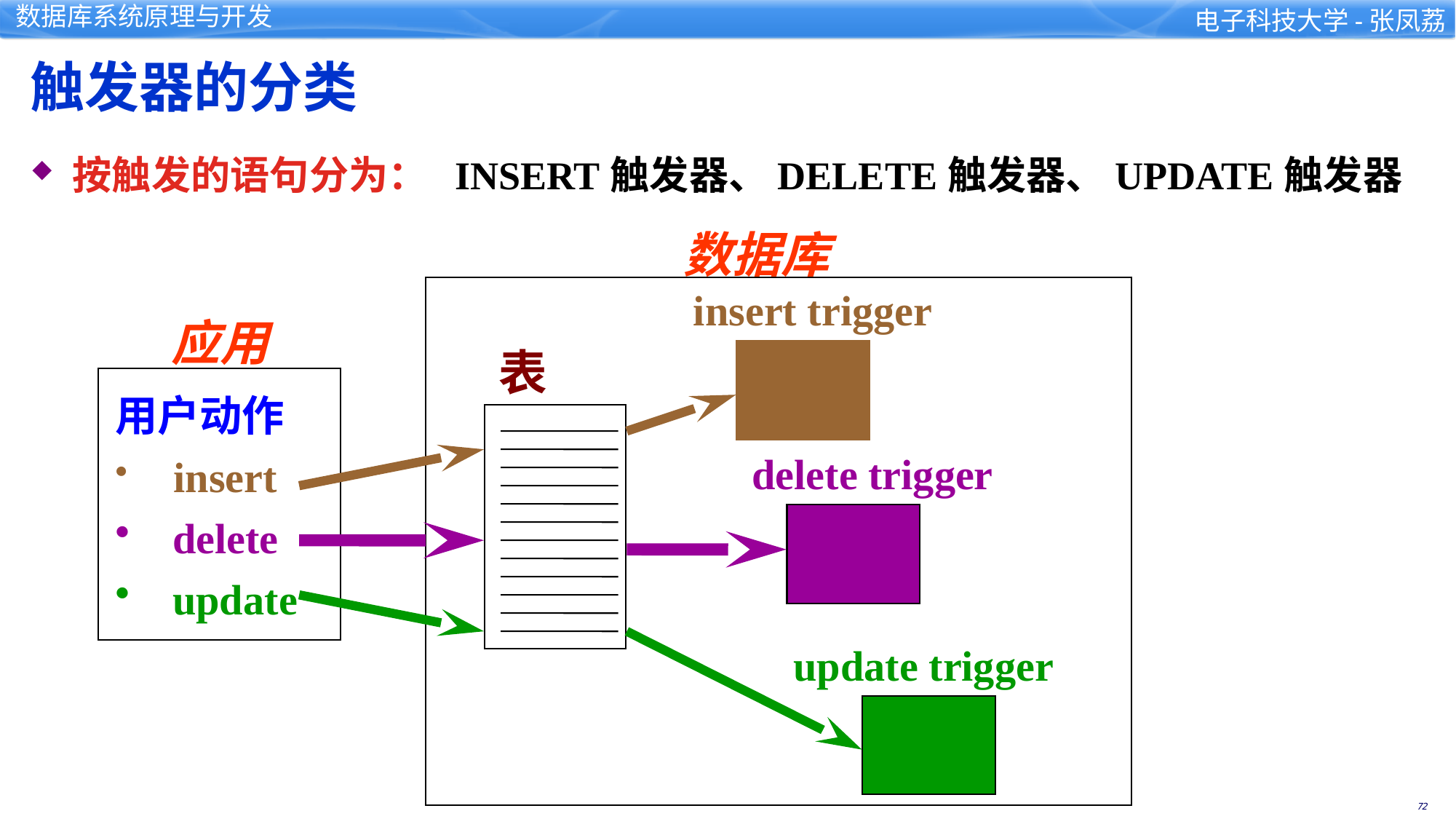

触发器的分类
 按触发的语句分为：  INSERT触发器、DELETE触发器、UPDATE触发器
数据库

insert trigger
应用
表

用户动作
     insert
    delete
    update

delete trigger

update trigger